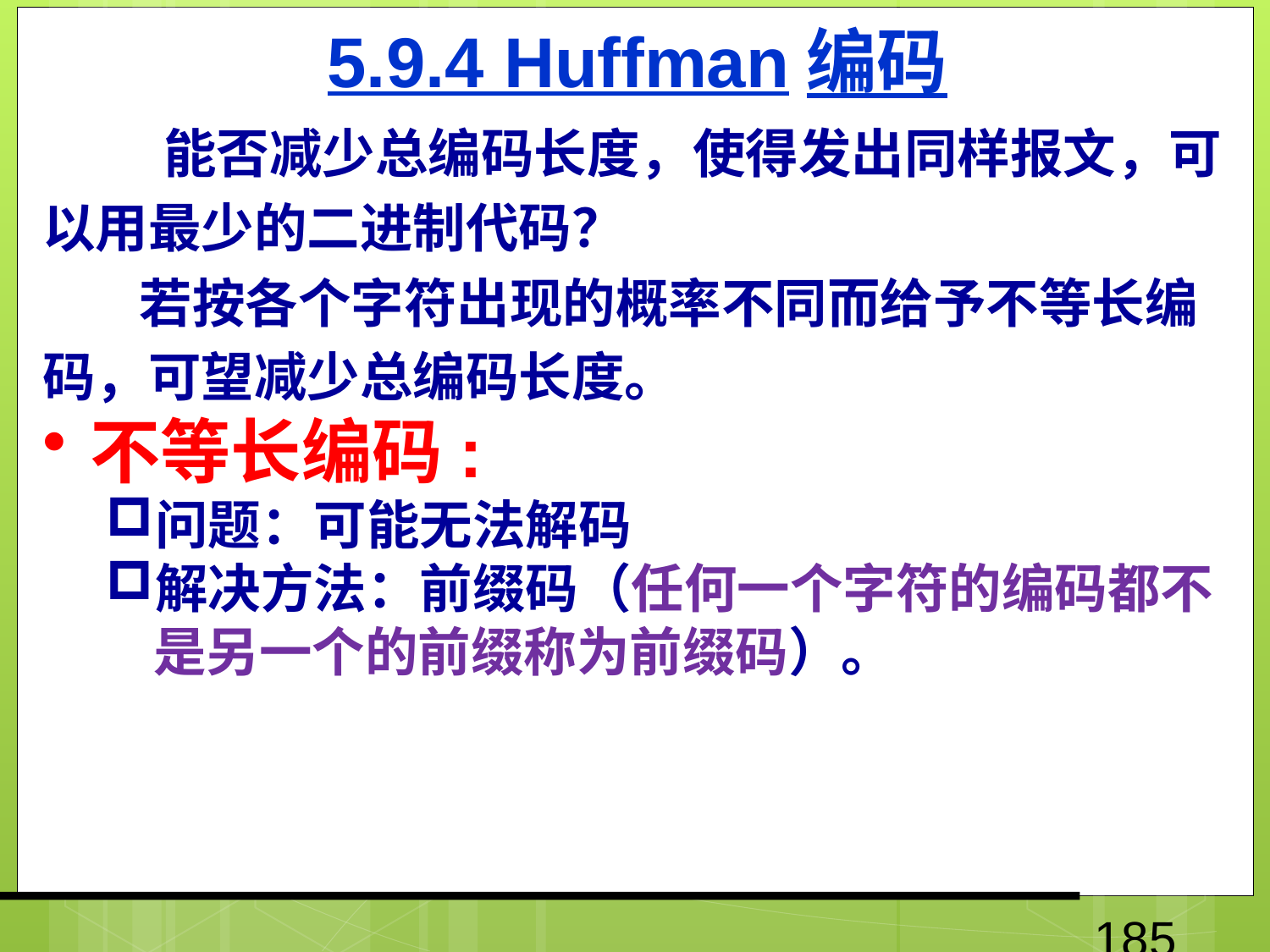

5.9.4 Huffman编码
         能否减少总编码长度，使得发出同样报文，可
以用最少的二进制代码？
       若按各个字符出现的概率不同而给予不等长编
码，可望减少总编码长度。
不等长编码:
问题：可能无法解码
解决方法：前缀码（任何一个字符的编码都不是另一个的前缀称为前缀码）。
185